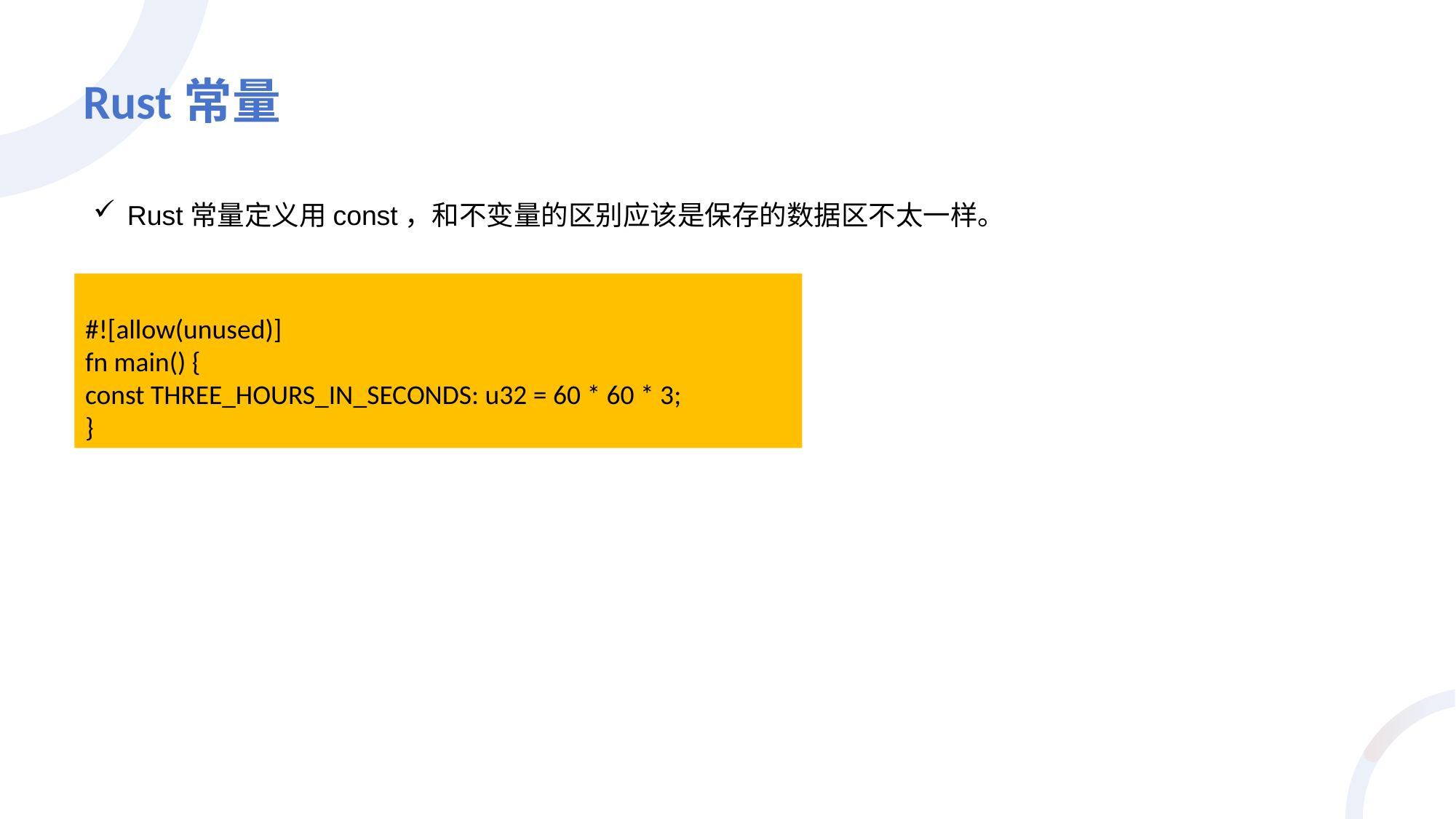

# Rust常量
Rust常量定义用const，和不变量的区别应该是保存的数据区不太一样。

#![allow(unused)]
fn main() {
const THREE_HOURS_IN_SECONDS: u32 = 60 * 60 * 3;
}